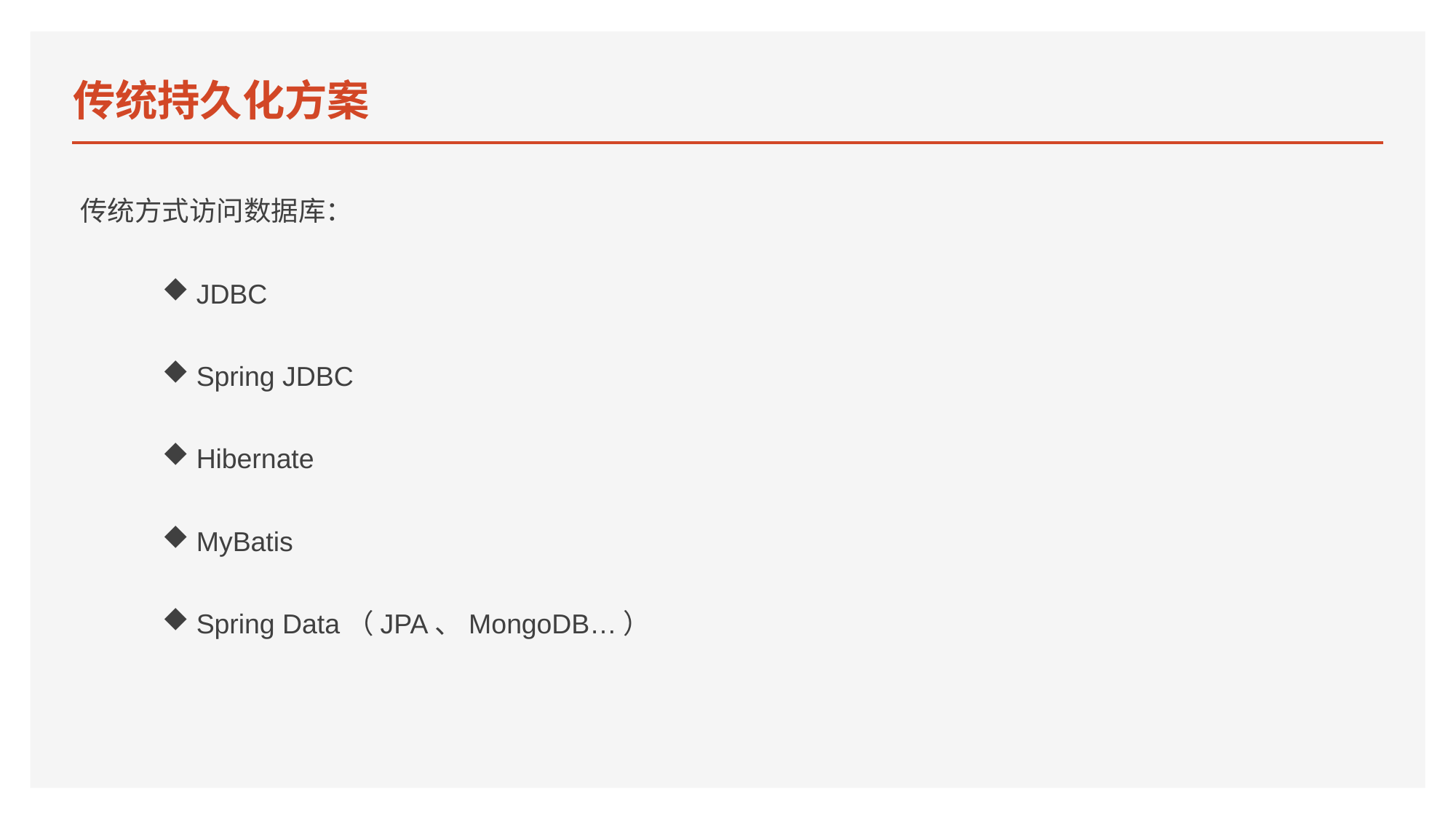

# 传统持久化方案
传统方式访问数据库：
JDBC
Spring JDBC
Hibernate
MyBatis
Spring Data（JPA、MongoDB…）